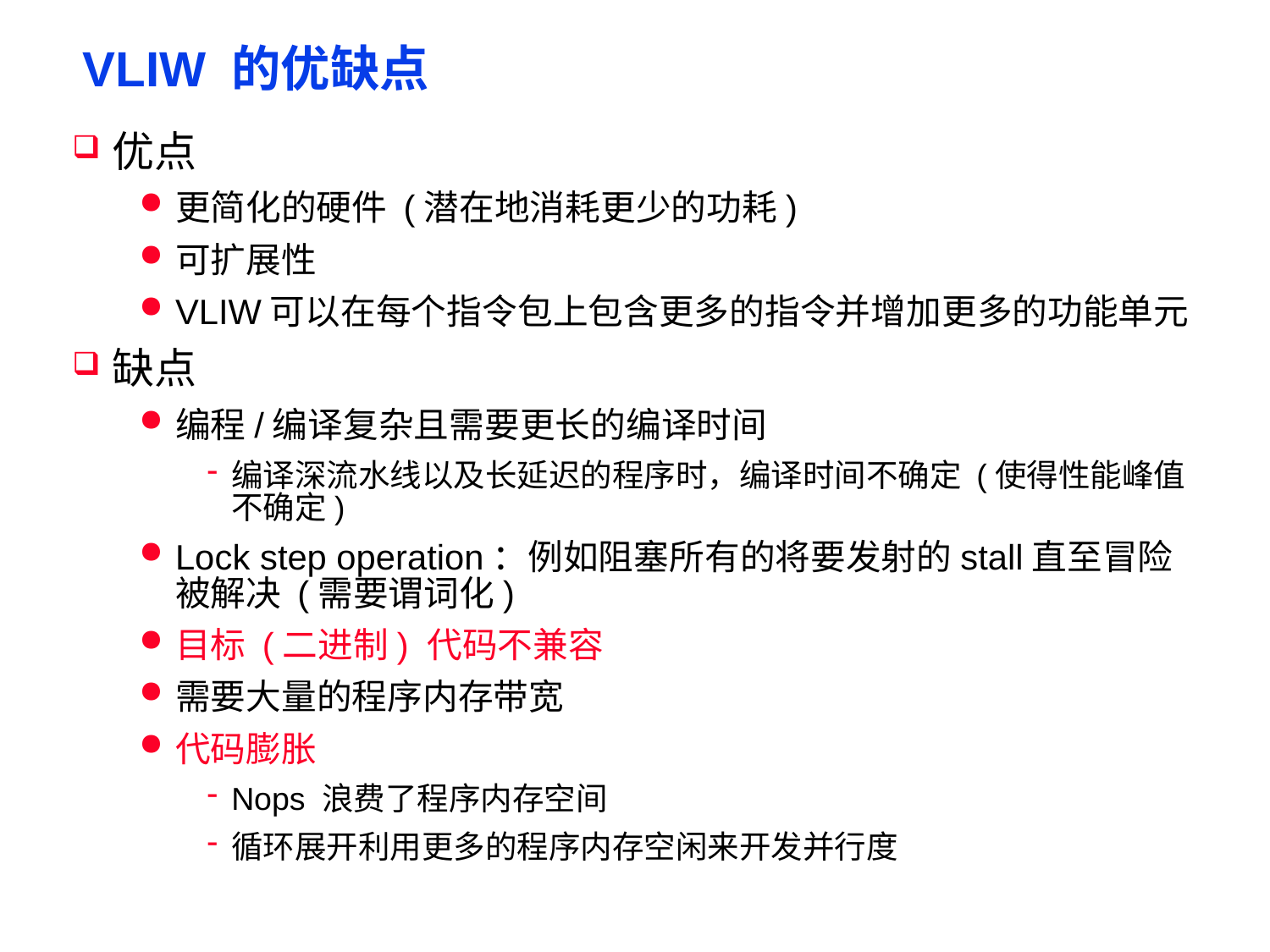

# VLIW 的优缺点
优点
更简化的硬件 (潜在地消耗更少的功耗)
可扩展性
VLIW可以在每个指令包上包含更多的指令并增加更多的功能单元
缺点
编程/编译复杂且需要更长的编译时间
编译深流水线以及长延迟的程序时，编译时间不确定 (使得性能峰值不确定)
Lock step operation：例如阻塞所有的将要发射的stall直至冒险被解决 (需要谓词化)
目标 (二进制) 代码不兼容
需要大量的程序内存带宽
代码膨胀
Nops 浪费了程序内存空间
循环展开利用更多的程序内存空闲来开发并行度